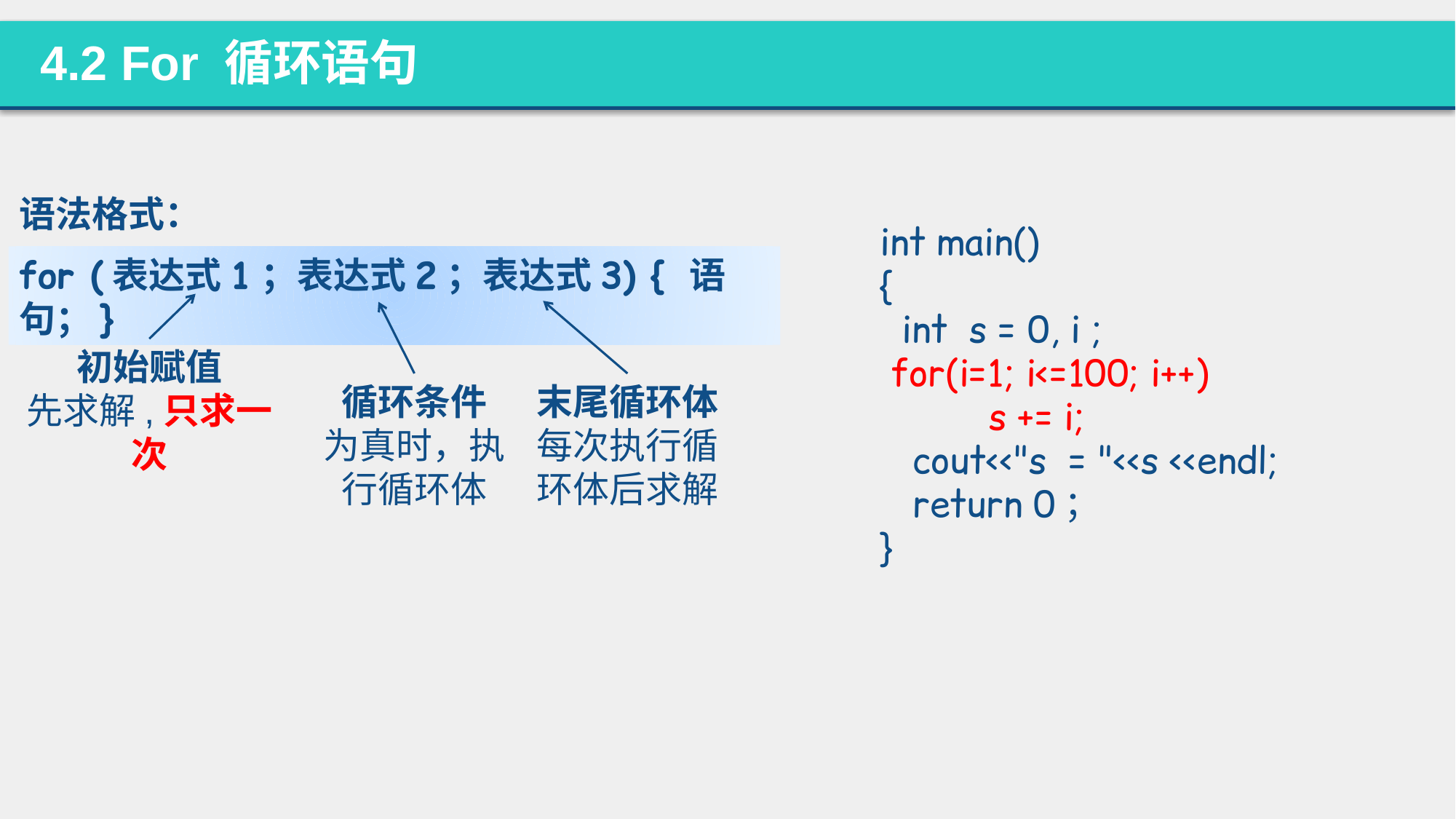

4.2 For 循环语句
语法格式：
int main()
{
  int  s = 0, i ;
 for(i=1; i<=100; i++)
 	s += i;
   cout<<"s  = "<<s <<endl;
   return 0；
}
for (表达式1；表达式2；表达式3) { 语句；}
初始赋值
先求解,只求一次
循环条件
为真时，执行循环体
末尾循环体
每次执行循环体后求解